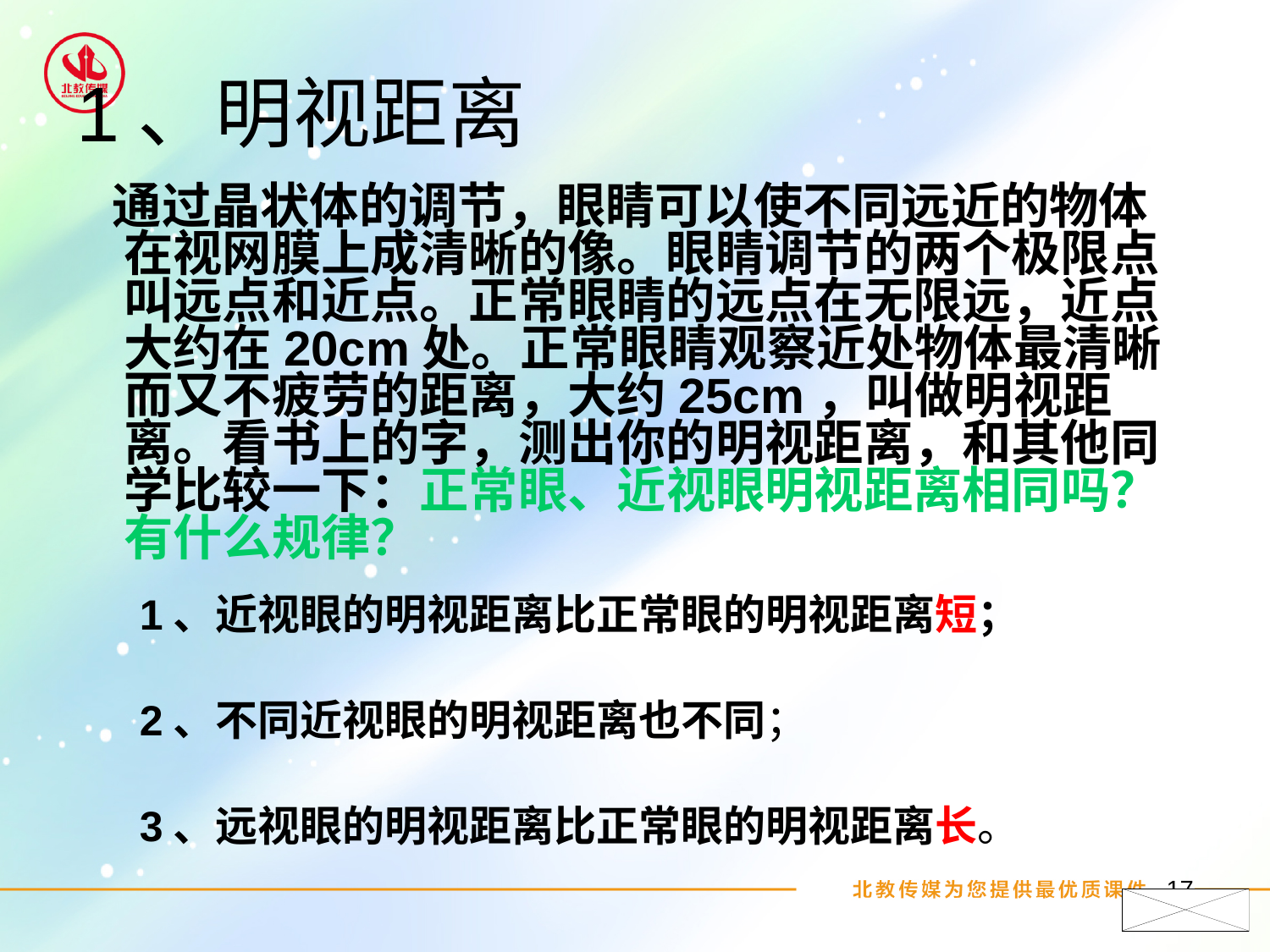

# 1、明视距离
        通过晶状体的调节，眼睛可以使不同远近的物体在视网膜上成清晰的像。眼睛调节的两个极限点叫远点和近点。正常眼睛的远点在无限远，近点大约在20cm处。正常眼睛观察近处物体最清晰而又不疲劳的距离，大约25cm，叫做明视距离。看书上的字，测出你的明视距离，和其他同学比较一下：正常眼、近视眼明视距离相同吗？有什么规律？
1、近视眼的明视距离比正常眼的明视距离短；
2、不同近视眼的明视距离也不同；
3、远视眼的明视距离比正常眼的明视距离长。
17